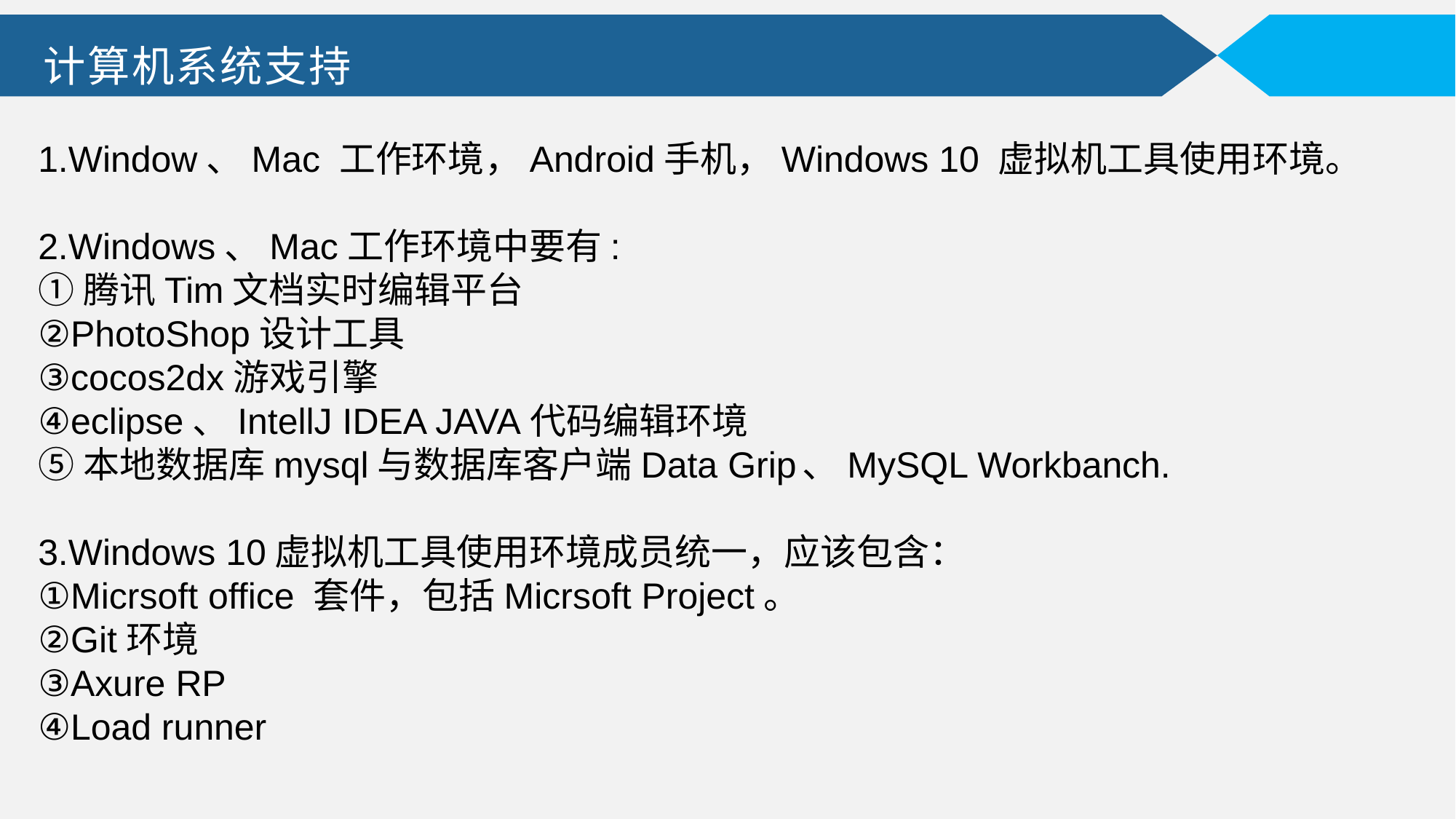

计算机系统支持

1.Window、Mac 工作环境，Android手机，Windows 10 虚拟机工具使用环境。

2.Windows、Mac工作环境中要有:
①腾讯Tim文档实时编辑平台
②PhotoShop设计工具
③cocos2dx游戏引擎
④eclipse、IntellJ IDEA JAVA代码编辑环境
⑤本地数据库mysql与数据库客户端Data Grip	、MySQL Workbanch.

3.Windows 10虚拟机工具使用环境成员统一，应该包含：
①Micrsoft office 套件，包括Micrsoft Project。
②Git环境
③Axure RP
④Load runner